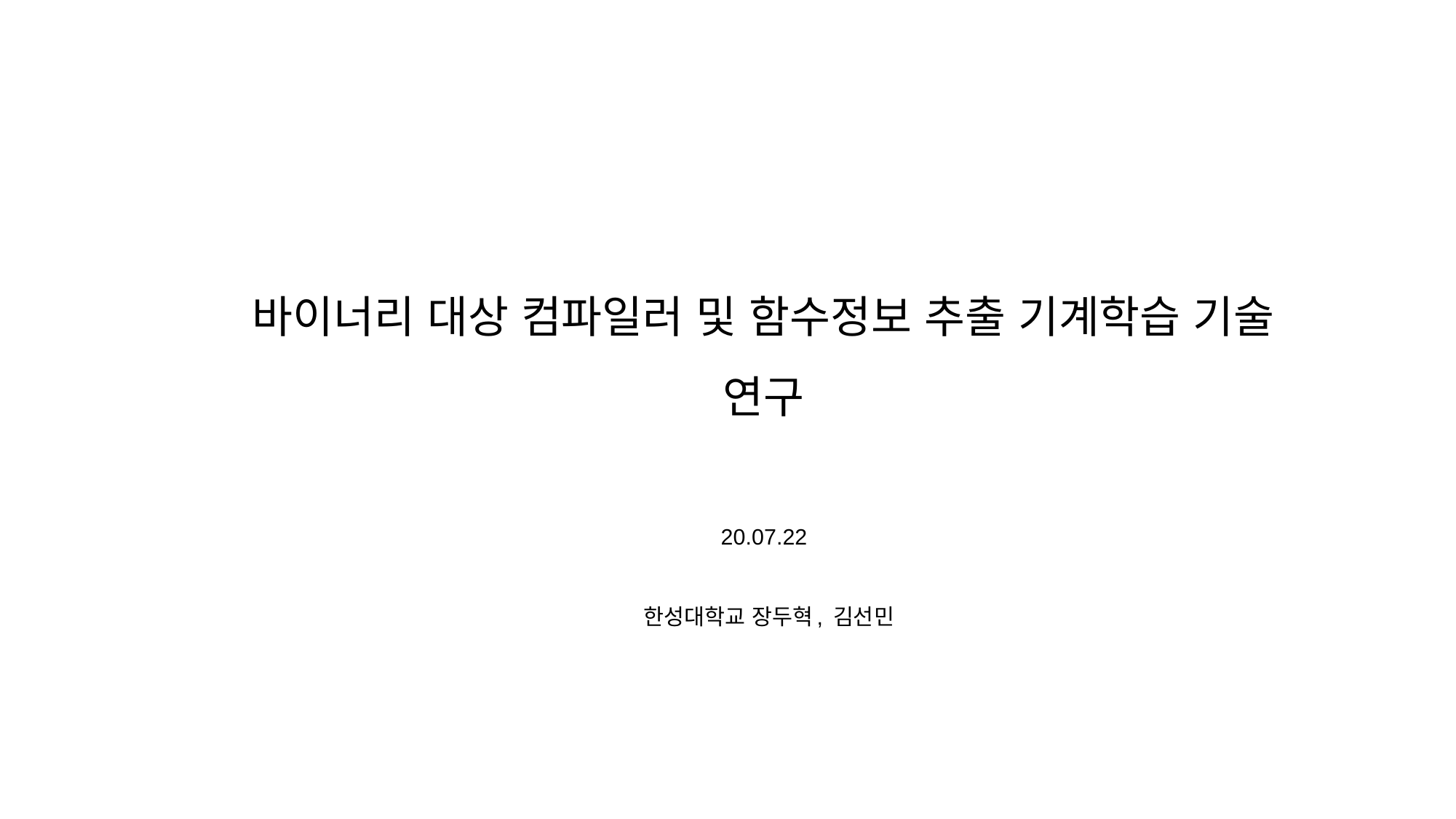

# 바이너리 대상 컴파일러 및 함수정보 추출 기계학습 기술 연구 20.07.22 한성대학교 장두혁, 김선민